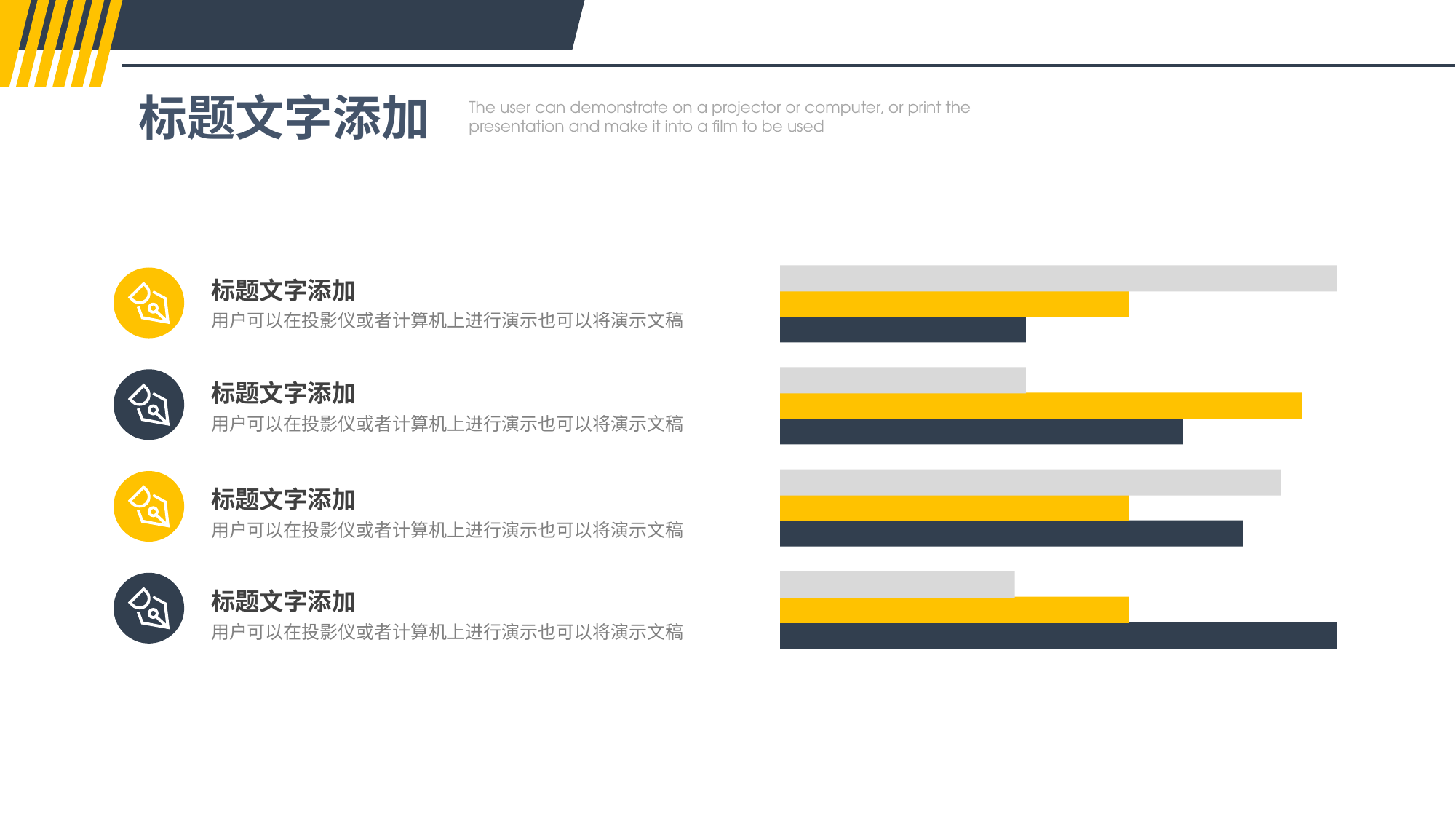

标题文字添加
The user can demonstrate on a projector or computer, or print the presentation and make it into a film to be used
标题文字添加
用户可以在投影仪或者计算机上进行演示也可以将演示文稿

标题文字添加
用户可以在投影仪或者计算机上进行演示也可以将演示文稿

标题文字添加
用户可以在投影仪或者计算机上进行演示也可以将演示文稿

标题文字添加
用户可以在投影仪或者计算机上进行演示也可以将演示文稿